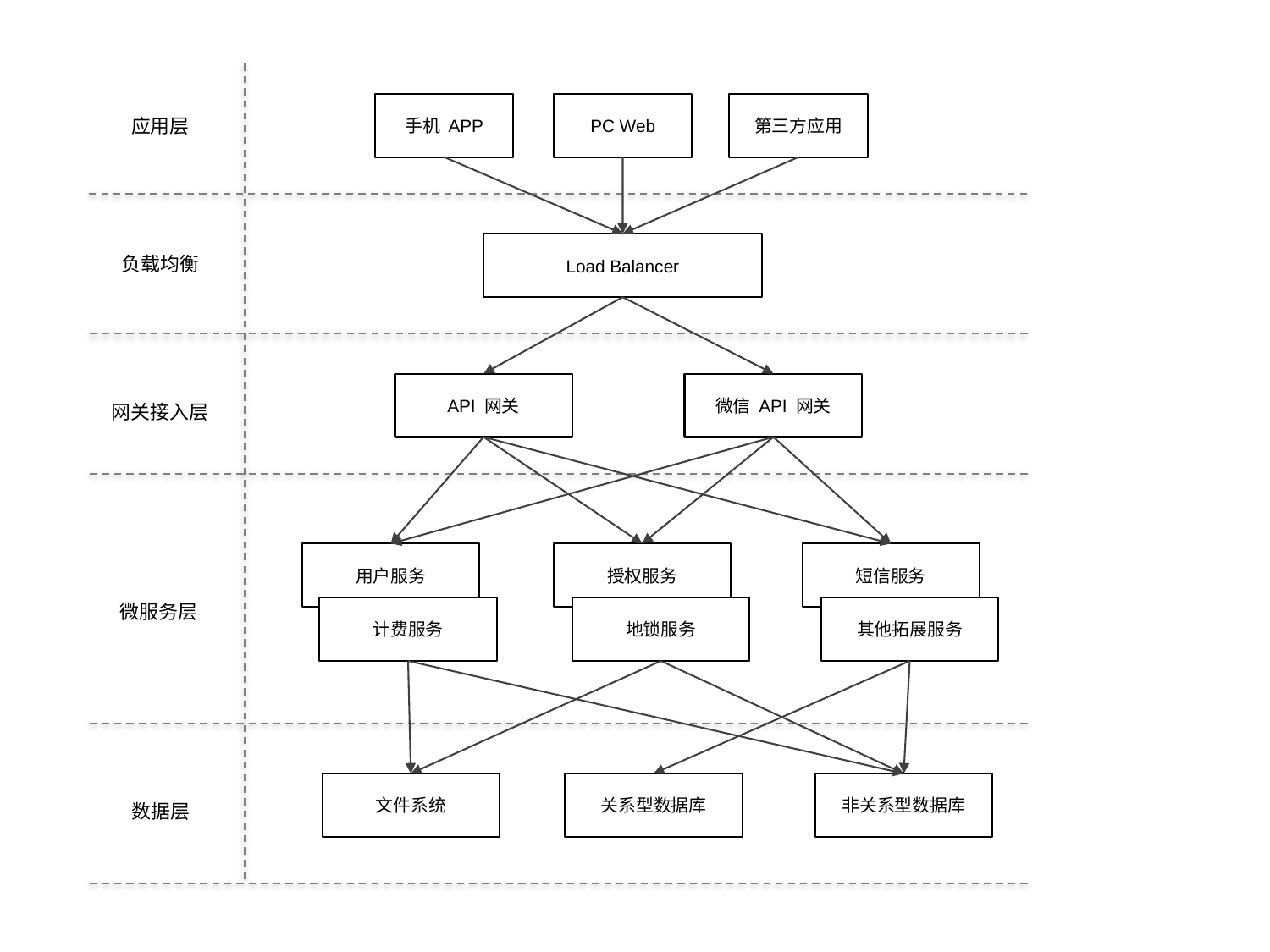

手机 APP
PC Web
第三方应用
应用层

Load Balancer

负载均衡
API 网关
微信 API 网关
网关接入层
用户服务
授权服务
短信服务
微服务层
计费服务
地锁服务
其他拓展服务
文件系统
关系型数据库
非关系型数据库
数据层